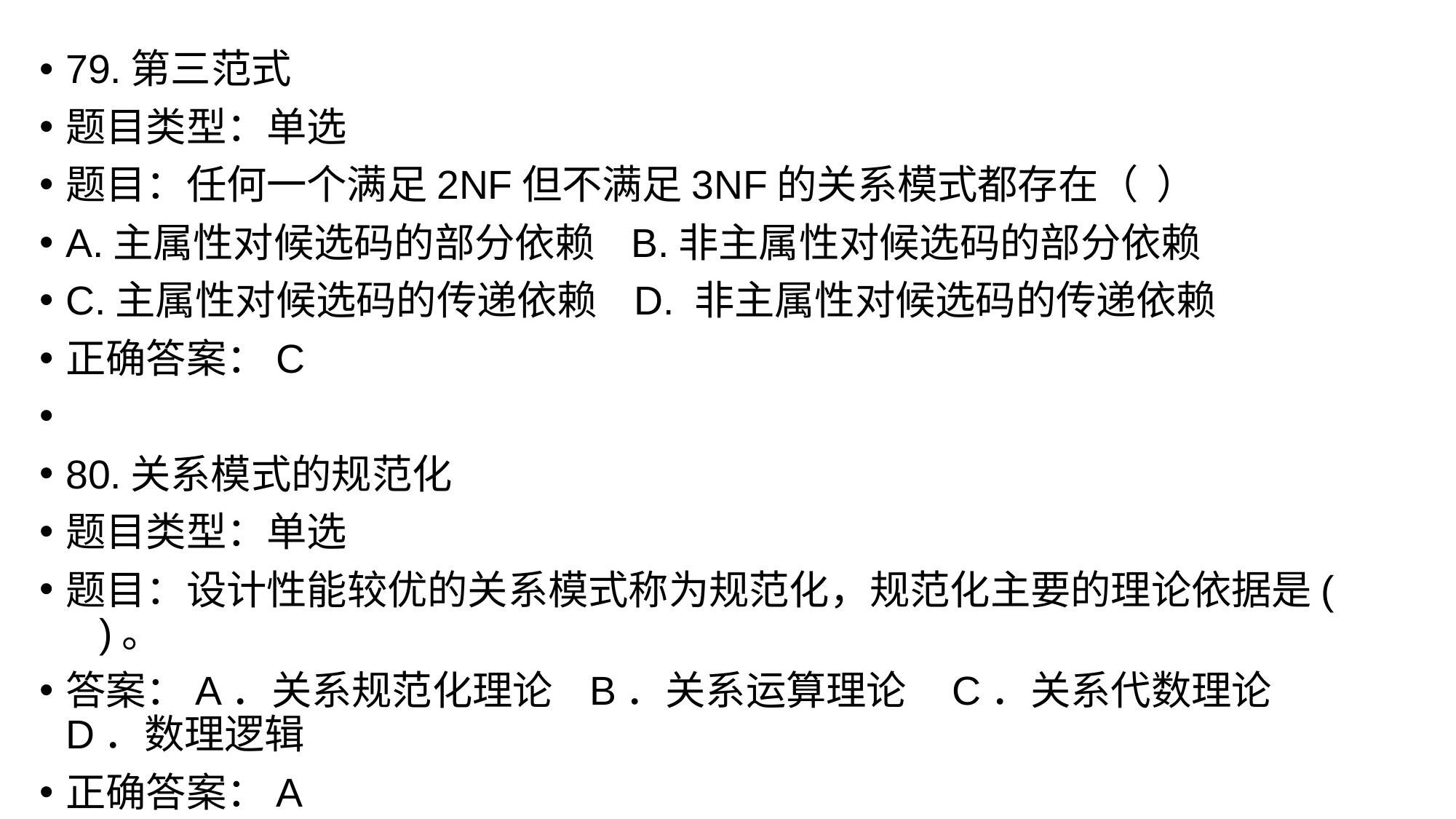

79.第三范式
题目类型：单选
题目：任何一个满足2NF但不满足3NF的关系模式都存在（  ）
A.主属性对候选码的部分依赖   B.非主属性对候选码的部分依赖
C.主属性对候选码的传递依赖   D. 非主属性对候选码的传递依赖
正确答案：C

80.关系模式的规范化
题目类型：单选
题目：设计性能较优的关系模式称为规范化，规范化主要的理论依据是(    )。
答案：A．关系规范化理论   B．关系运算理论    C．关系代数理论    D．数理逻辑
正确答案：A

#